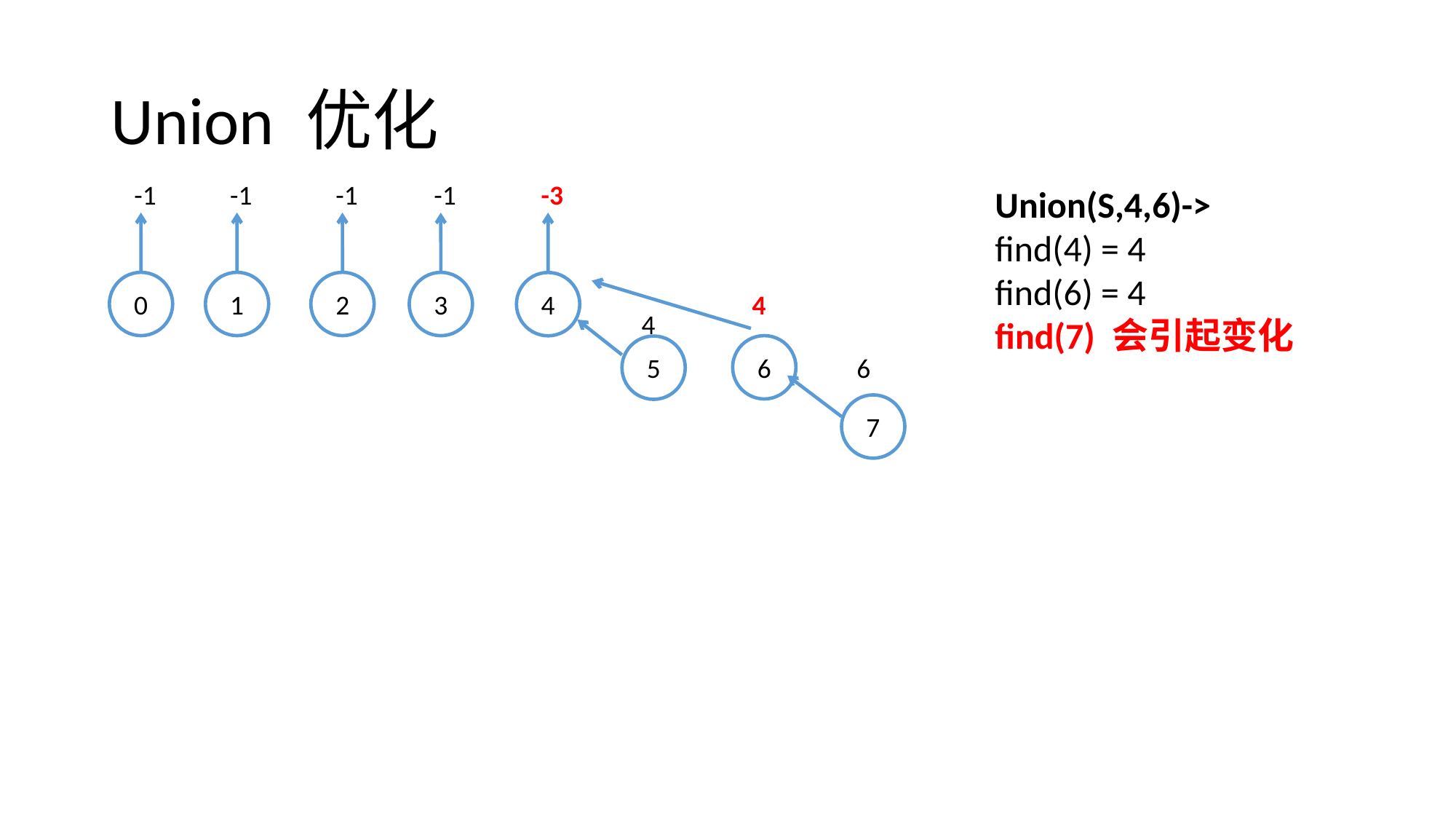

# Union 优化
-1
0
-1

1
-1

2
-1
3
-3
4
4
6
4
5
6
7
Union(S,4,6)->
find(4) = 4
find(6) = 4
find(7) 会引起变化